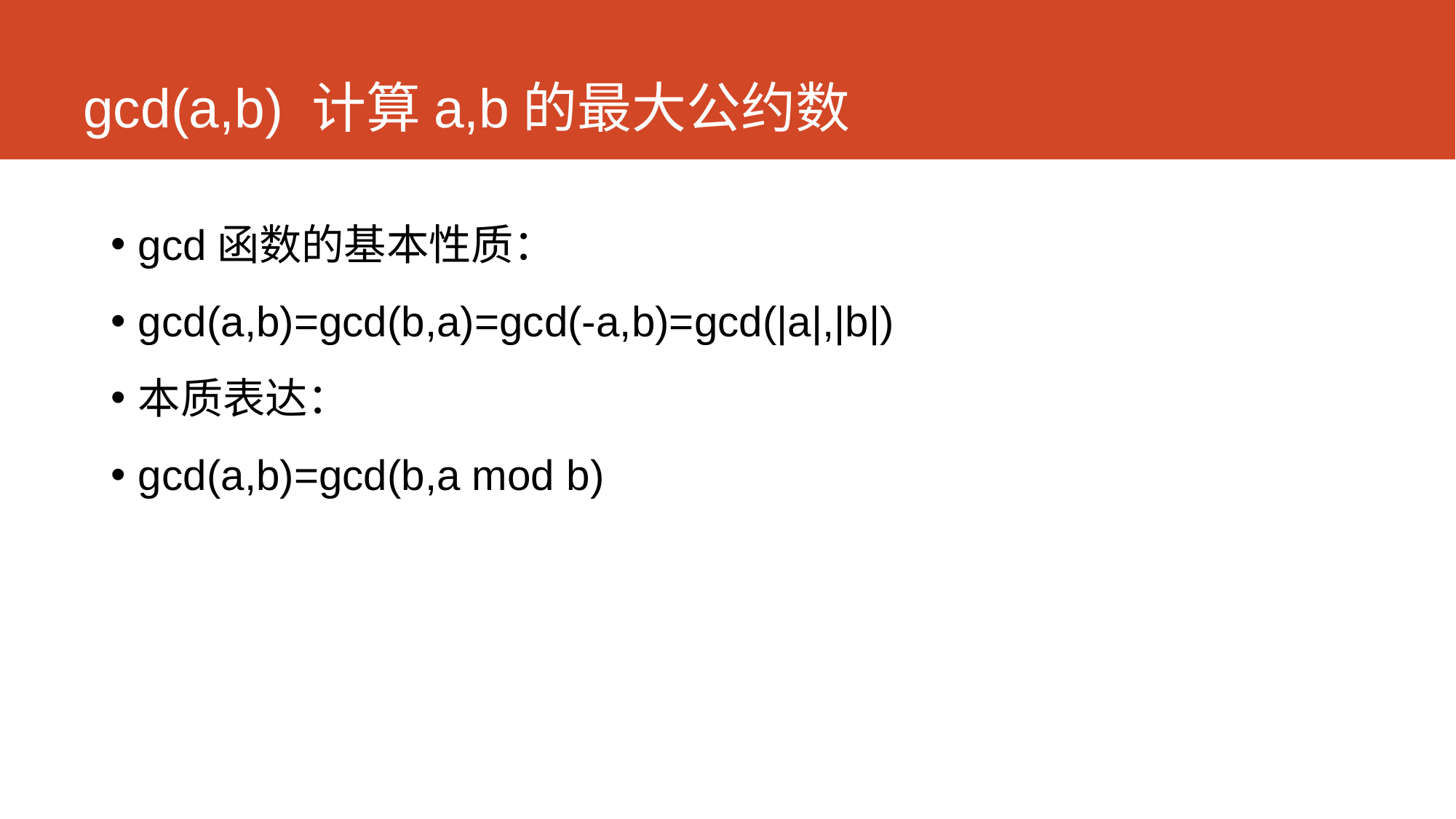

# gcd(a,b) 计算a,b的最大公约数
gcd函数的基本性质：
gcd(a,b)=gcd(b,a)=gcd(-a,b)=gcd(|a|,|b|)
本质表达：
gcd(a,b)=gcd(b,a mod b)